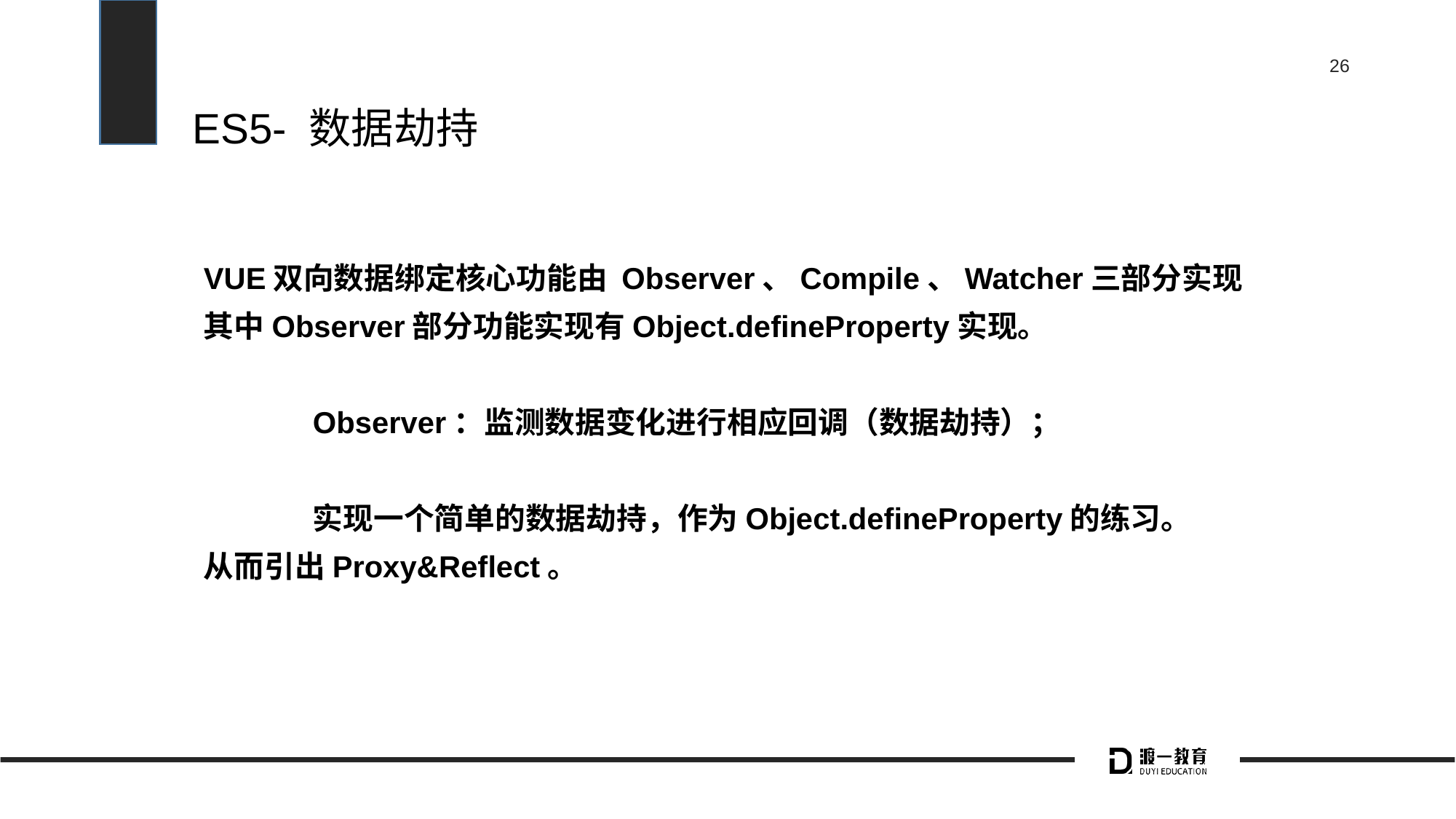

# ES5- 数据劫持

VUE双向数据绑定核心功能由 Observer、Compile、Watcher三部分实现
其中Observer部分功能实现有Object.defineProperty实现。

	Observer：监测数据变化进行相应回调（数据劫持）；

	实现一个简单的数据劫持，作为Object.defineProperty的练习。
从而引出Proxy&Reflect。